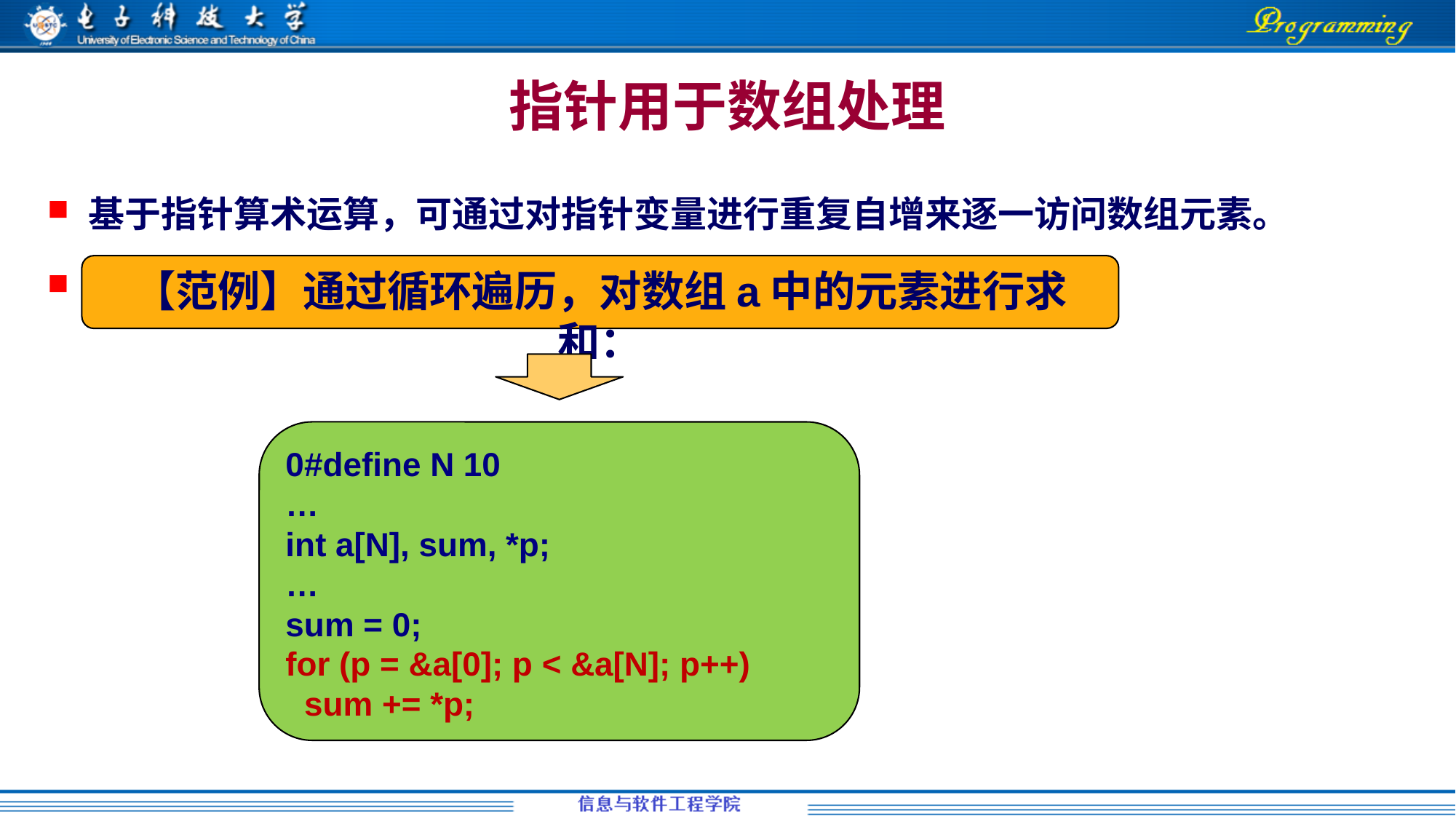

# 指针用于数组处理
基于指针算术运算，可通过对指针变量进行重复自增来逐一访问数组元素。

【范例】通过循环遍历，对数组a中的元素进行求和：

0#define N 10
…
int a[N], sum, *p;
…
sum = 0;
for (p = &a[0]; p < &a[N]; p++)
  sum += *p;